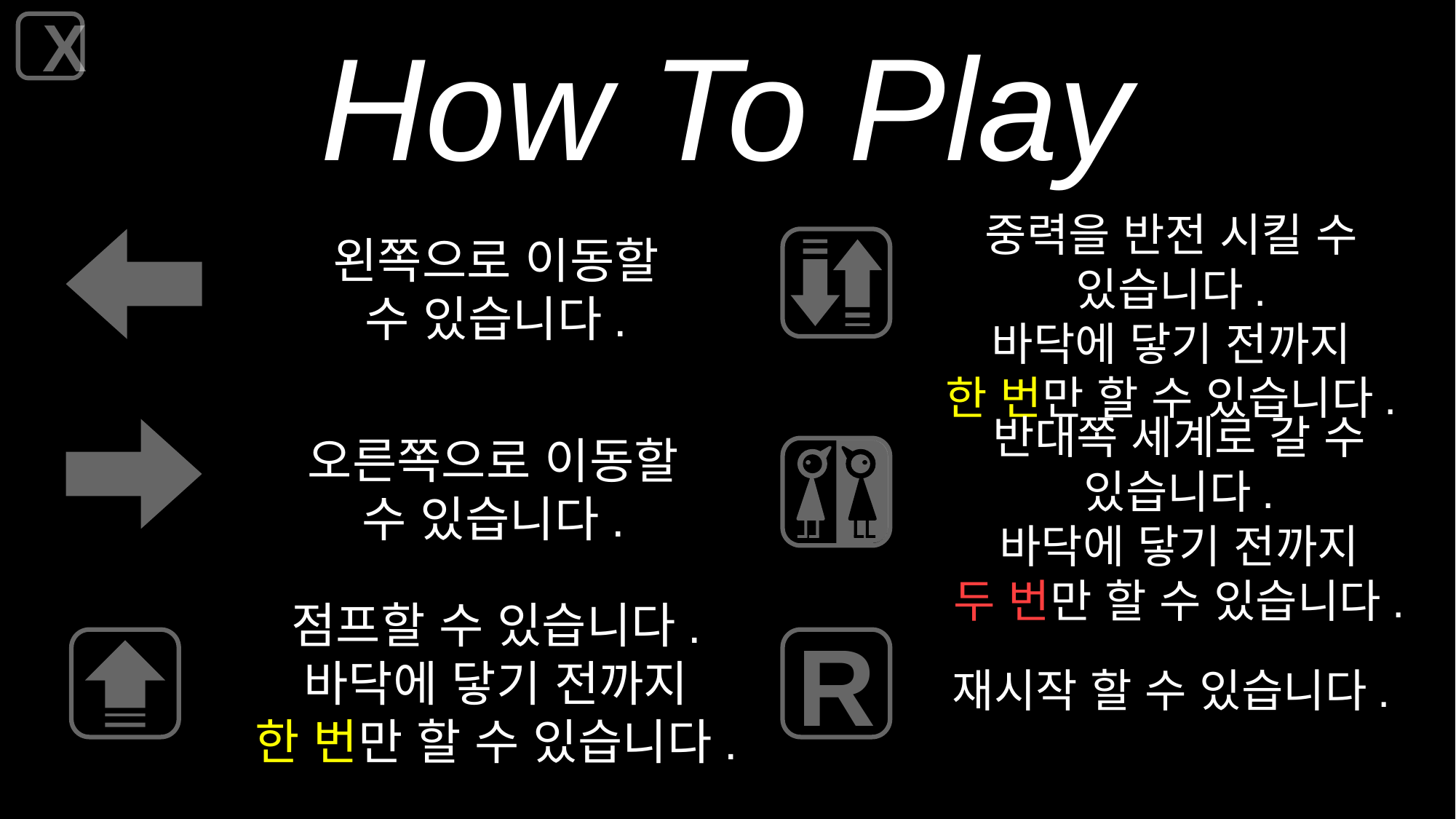

How To Play
중력을 반전 시킬 수 있습니다.
바닥에 닿기 전까지
한 번만 할 수 있습니다.
왼쪽으로 이동할
수 있습니다.

반대쪽 세계로 갈 수 있습니다.
바닥에 닿기 전까지
두 번만 할 수 있습니다.

오른쪽으로 이동할
수 있습니다.

점프할 수 있습니다.
바닥에 닿기 전까지
한 번만 할 수 있습니다.
R

재시작 할 수 있습니다.
X